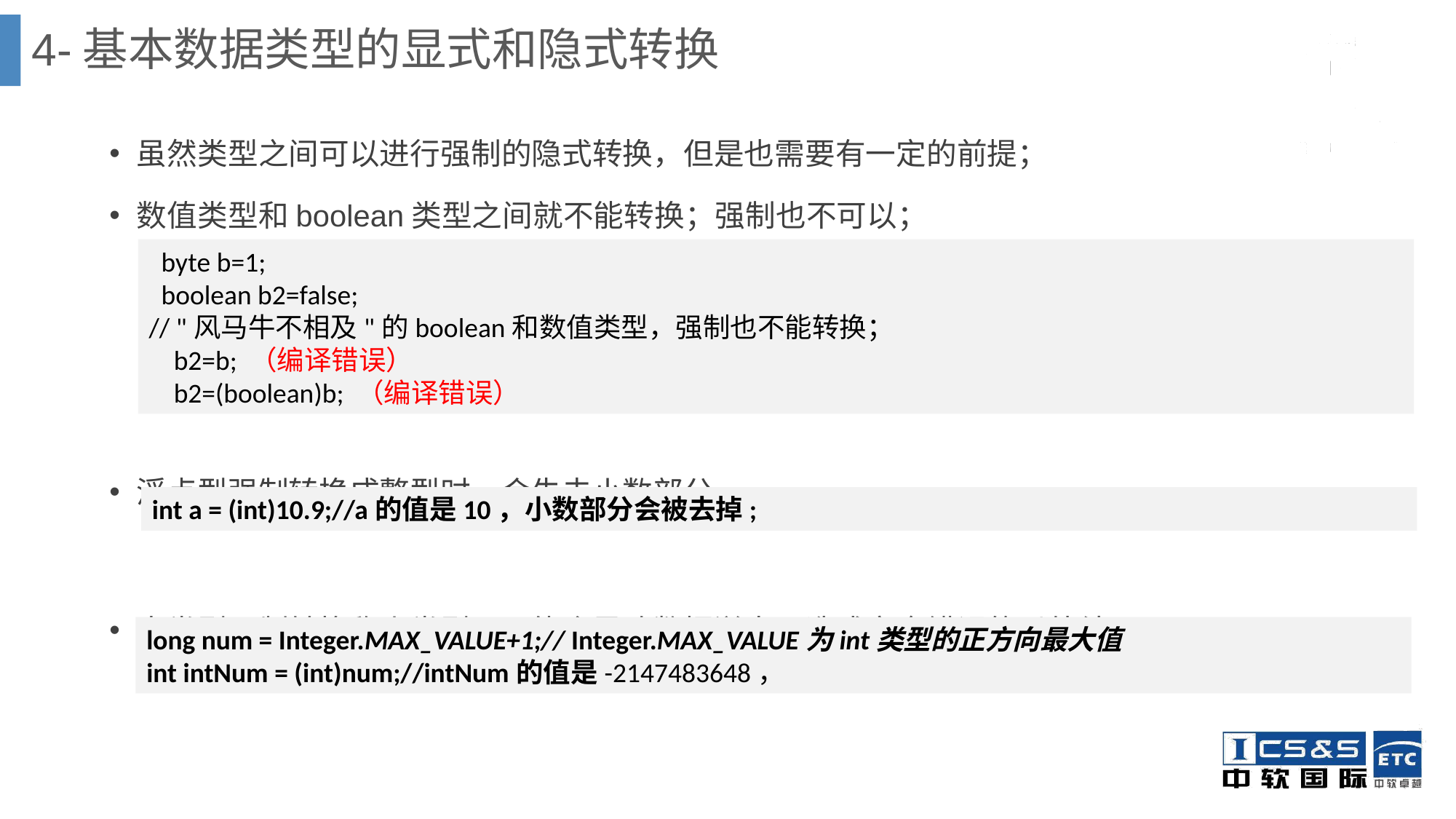

4-基本数据类型的显式和隐式转换
虽然类型之间可以进行强制的隐式转换，但是也需要有一定的前提；
数值类型和boolean类型之间就不能转换；强制也不可以；

浮点型强制转换成整型时，会失去小数部分

大类型强制转换称小类型，可能会导致数据溢出，造成完全错误的以外结果
  byte b=1;
  boolean b2=false;
// "风马牛不相及"的boolean和数值类型，强制也不能转换；
    b2=b; （编译错误）
    b2=(boolean)b; （编译错误）
int a = (int)10.9;//a的值是10，小数部分会被去掉;
long num = Integer.MAX_VALUE+1;// Integer.MAX_VALUE为int类型的正方向最大值
int intNum = (int)num;//intNum的值是-2147483648，